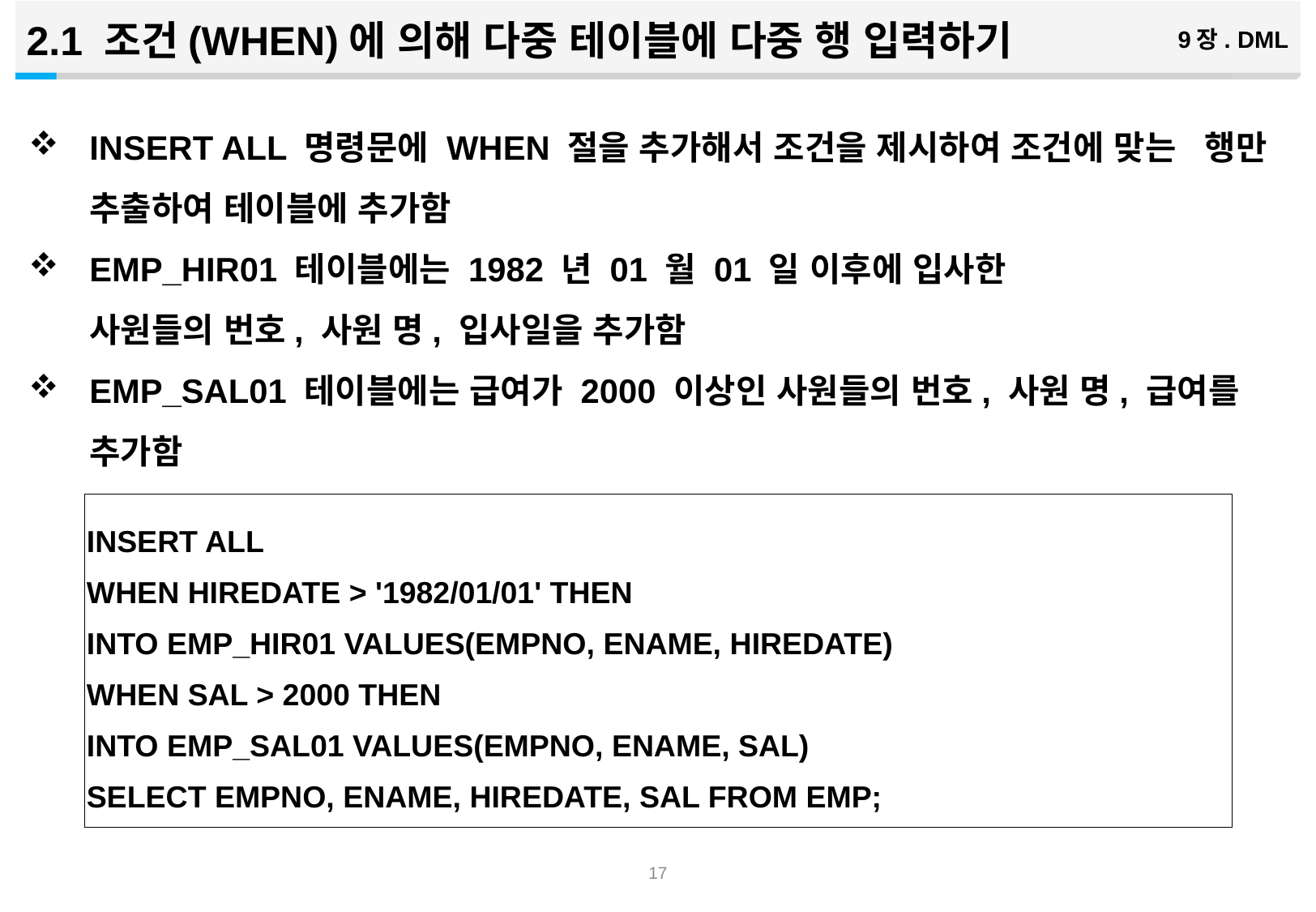

2.1 조건(WHEN)에 의해 다중 테이블에 다중 행 입력하기
9장. DML
INSERT ALL 명령문에 WHEN 절을 추가해서 조건을 제시하여 조건에 맞는   행만 추출하여 테이블에 추가함
EMP_HIR01 테이블에는 1982 년 01 월 01 일 이후에 입사한                     사원들의 번호, 사원 명, 입사일을 추가함
EMP_SAL01 테이블에는 급여가 2000 이상인 사원들의 번호, 사원 명, 급여를    추가함
| INSERT ALL WHEN HIREDATE > '1982/01/01' THEN INTO EMP\_HIR01 VALUES(EMPNO, ENAME, HIREDATE) WHEN SAL > 2000 THEN INTO EMP\_SAL01 VALUES(EMPNO, ENAME, SAL) SELECT EMPNO, ENAME, HIREDATE, SAL FROM EMP; |
| --- |
17